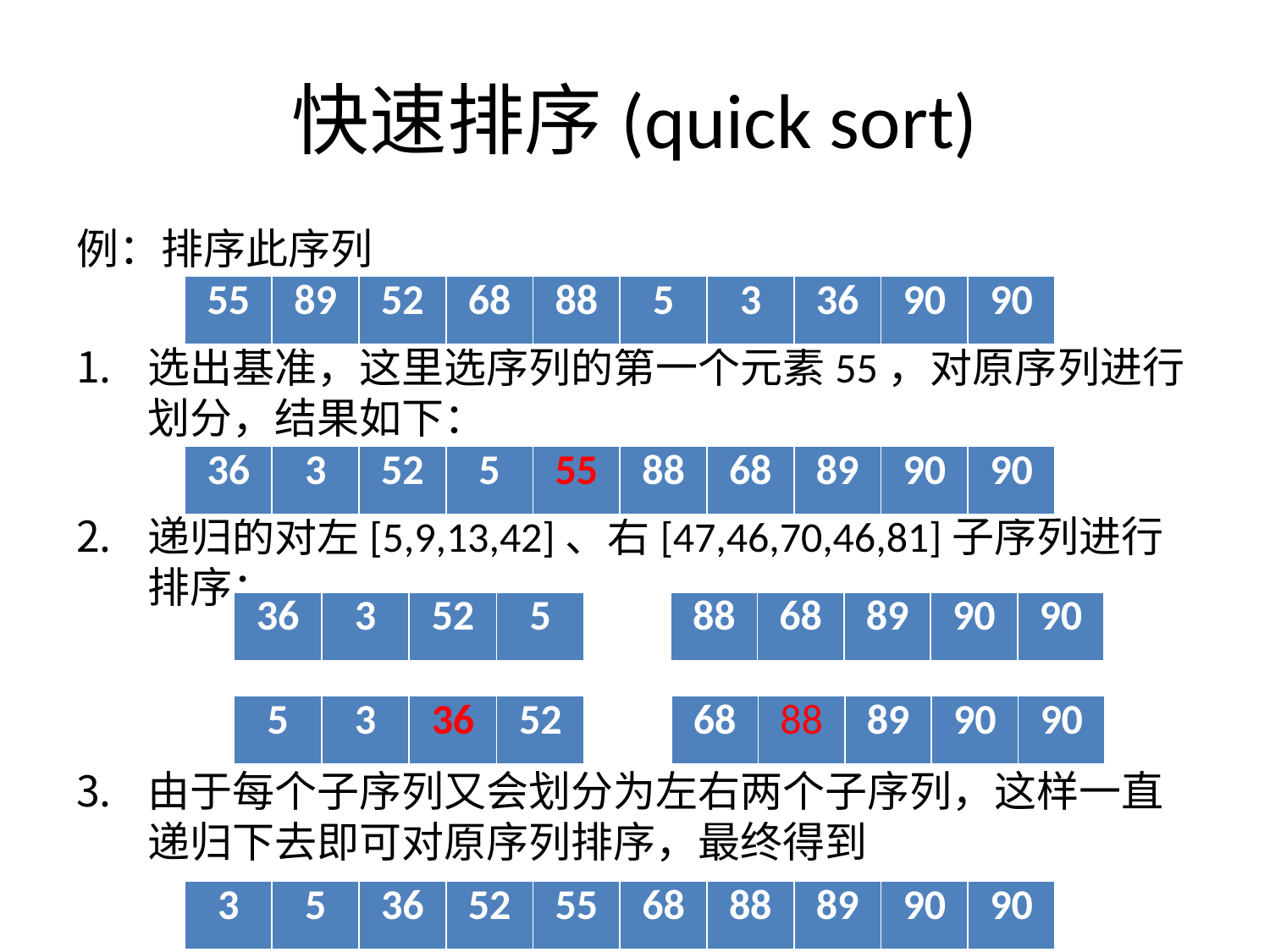

# 快速排序(quick sort)
例：排序此序列

选出基准，这里选序列的第一个元素55，对原序列进行划分，结果如下：

递归的对左[5,9,13,42]、右[47,46,70,46,81]子序列进行排序：

由于每个子序列又会划分为左右两个子序列，这样一直递归下去即可对原序列排序，最终得到

| 55 | 89 | 52 | 68 | 88 | 5 | 3 | 36 | 90 | 90 |
| --- | --- | --- | --- | --- | --- | --- | --- | --- | --- |
| 36 | 3 | 52 | 5 | 55 | 88 | 68 | 89 | 90 | 90 |
| --- | --- | --- | --- | --- | --- | --- | --- | --- | --- |
| 36 | 3 | 52 | 5 |
| --- | --- | --- | --- |
| 88 | 68 | 89 | 90 | 90 |
| --- | --- | --- | --- | --- |
| 5 | 3 | 36 | 52 |
| --- | --- | --- | --- |
| 68 | 88 | 89 | 90 | 90 |
| --- | --- | --- | --- | --- |
| 3 | 5 | 36 | 52 | 55 | 68 | 88 | 89 | 90 | 90 |
| --- | --- | --- | --- | --- | --- | --- | --- | --- | --- |